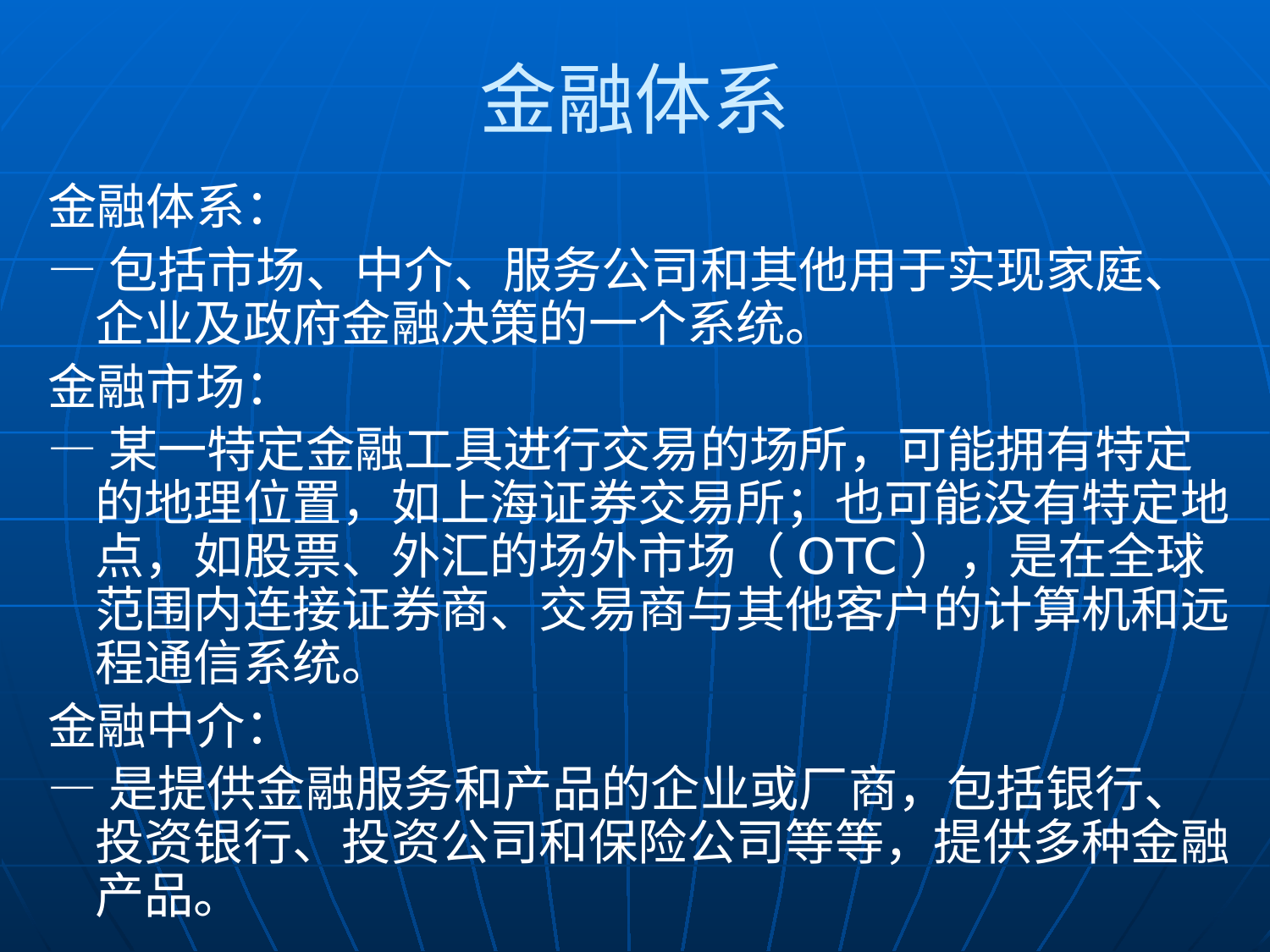

# 金融体系
金融体系：
—包括市场、中介、服务公司和其他用于实现家庭、企业及政府金融决策的一个系统。
金融市场：
—某一特定金融工具进行交易的场所，可能拥有特定的地理位置，如上海证券交易所；也可能没有特定地点，如股票、外汇的场外市场（OTC），是在全球范围内连接证券商、交易商与其他客户的计算机和远程通信系统。
金融中介：
—是提供金融服务和产品的企业或厂商，包括银行、投资银行、投资公司和保险公司等等，提供多种金融产品。